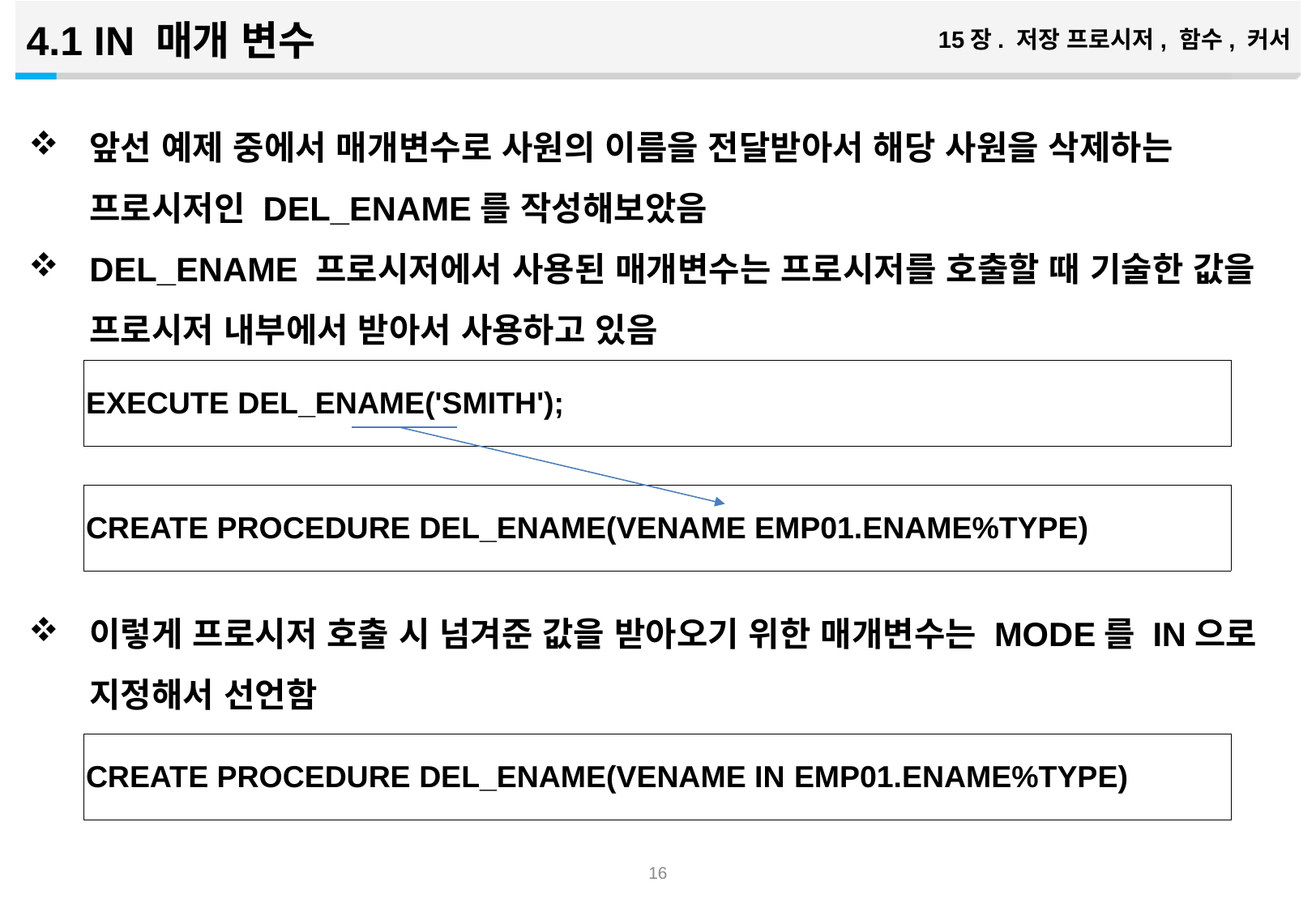

4.1 IN 매개 변수
15장. 저장 프로시저, 함수, 커서
앞선 예제 중에서 매개변수로 사원의 이름을 전달받아서 해당 사원을 삭제하는 프로시저인 DEL_ENAME를 작성해보았음
DEL_ENAME 프로시저에서 사용된 매개변수는 프로시저를 호출할 때 기술한 값을 프로시저 내부에서 받아서 사용하고 있음

이렇게 프로시저 호출 시 넘겨준 값을 받아오기 위한 매개변수는 MODE를 IN으로 지정해서 선언함
| EXECUTE DEL\_ENAME('SMITH'); |
| --- |
| CREATE PROCEDURE DEL\_ENAME(VENAME EMP01.ENAME%TYPE) |
| --- |
| CREATE PROCEDURE DEL\_ENAME(VENAME IN EMP01.ENAME%TYPE) |
| --- |
16